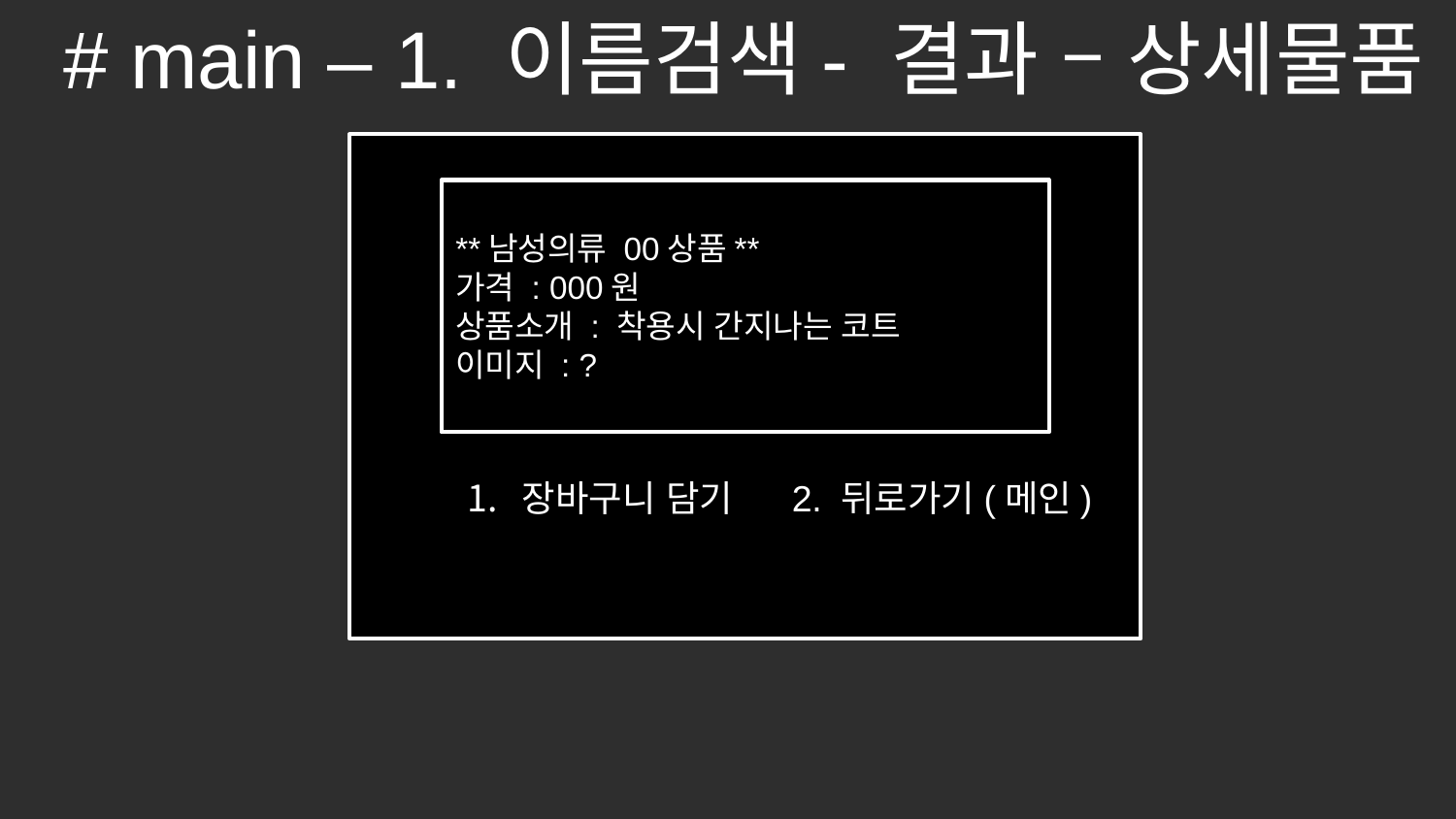

# main – 1. 이름검색- 결과 – 상세물품

**남성의류 00상품**
가격 : 000원
상품소개 : 착용시 간지나는 코트
이미지 : ?
장바구니 담기
2. 뒤로가기(메인)